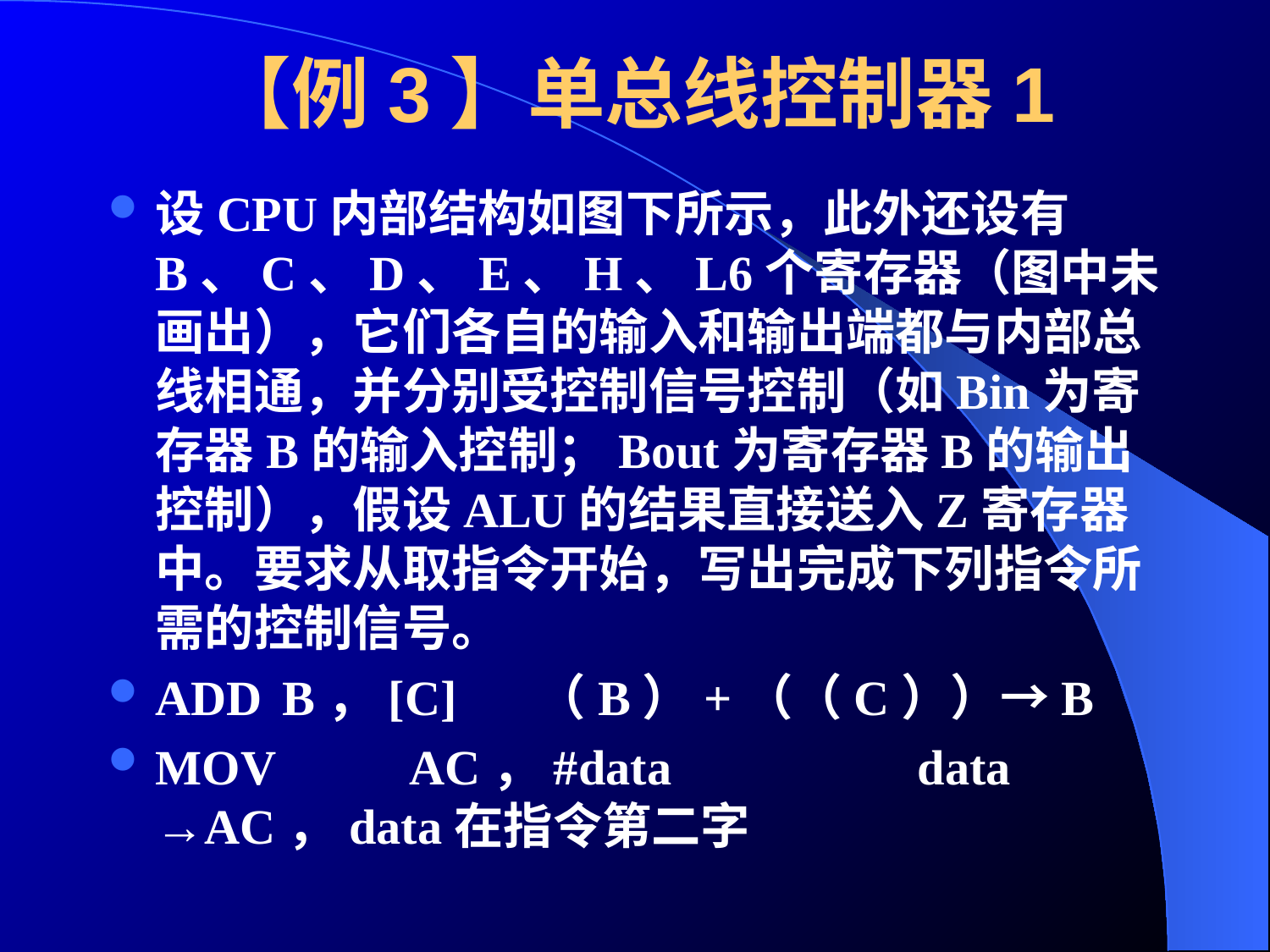

# 【例3】单总线控制器1
设CPU内部结构如图下所示，此外还设有B、C、D、E、H、L6个寄存器（图中未画出），它们各自的输入和输出端都与内部总线相通，并分别受控制信号控制（如Bin为寄存器B的输入控制；Bout为寄存器B的输出控制），假设ALU的结果直接送入Z寄存器中。要求从取指令开始，写出完成下列指令所需的控制信号。
ADD	B，[C]	（B）+（（C））→B
MOV 	AC，#data		data →AC，data在指令第二字